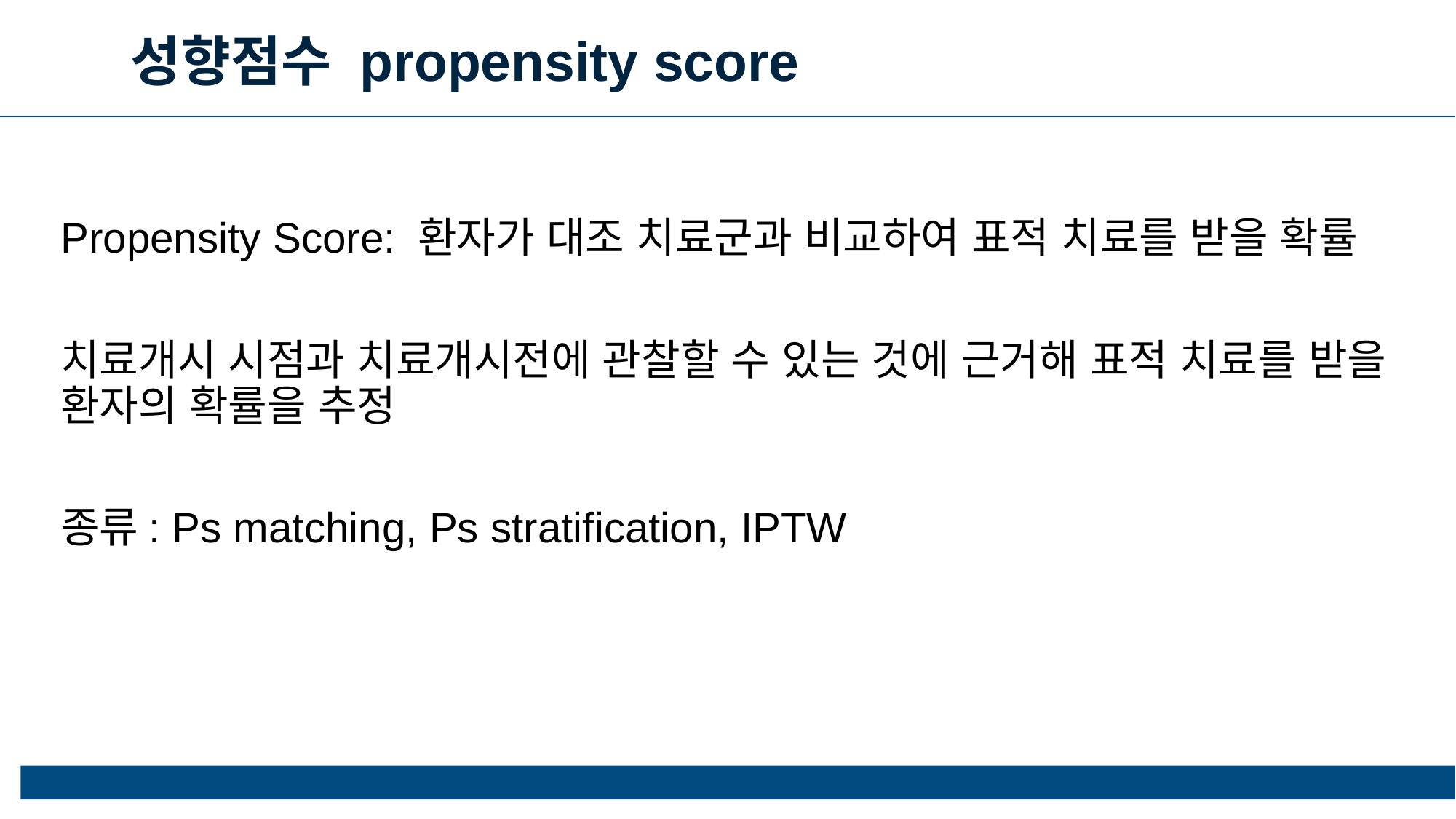

성향점수 propensity score
Propensity Score: 환자가 대조 치료군과 비교하여 표적 치료를 받을 확률

치료개시 시점과 치료개시전에 관찰할 수 있는 것에 근거해 표적 치료를 받을 환자의 확률을 추정

종류: Ps matching, Ps stratification, IPTW

9